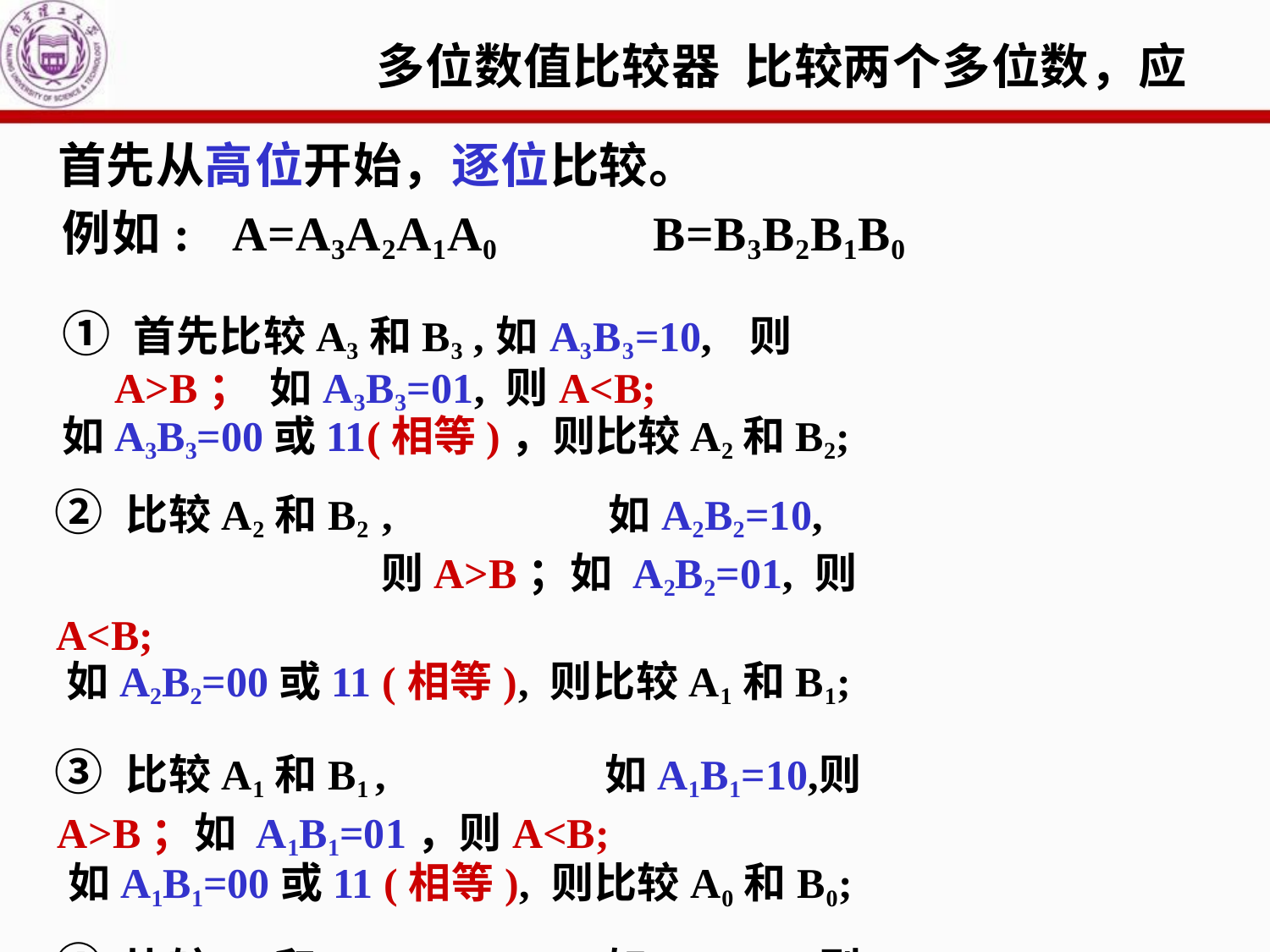

# 多位数值比较器  比较两个多位数，应首先从高位开始，逐位比较。
例如:	A=A3A2A1A0	B=B3B2B1B0
① 首先比较A3和B3 ,	如A3B3=10,	则A>B；  如A3B3=01, 则A<B;
如A3B3=00或11(相等)，则比较A2和B2;
② 比较A2和B2 ,	如A2B2=10,	则A>B；如 A2B2=01, 则A<B;
如A2B2=00或11 (相等), 则比较A1和B1;
③ 比较A1和B1 ,	如A1B1=10,	则A>B；如 A1B1=01，则A<B;
如A1B1=00或11 (相等), 则比较A0和B0;
④ 比较A0和B0 ,	如A0B0=10,	则A>B；如 A0B0=01，则A<B;
如A0B0=00或11 (相等), 则A=B。